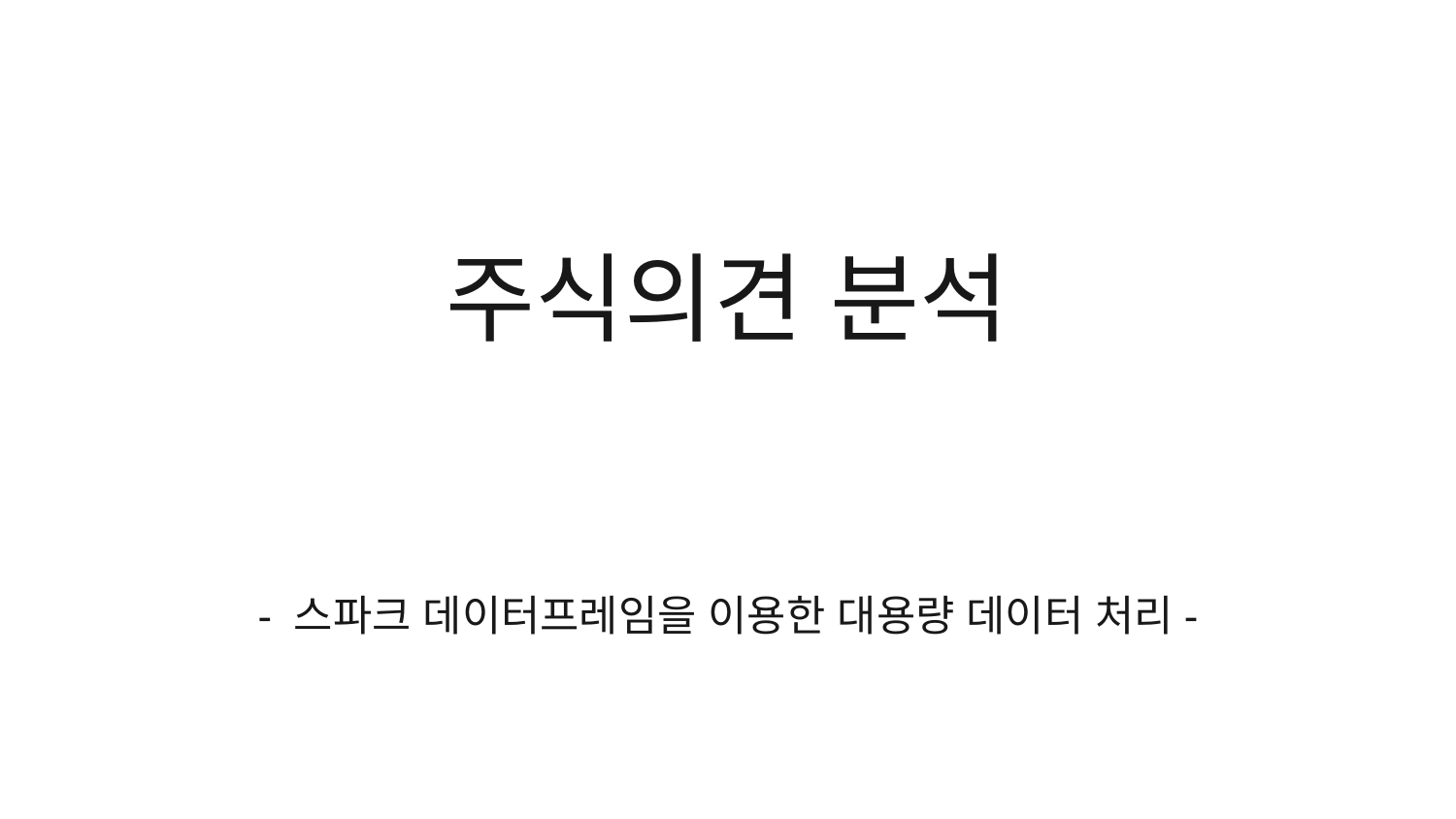

# 주식의견 분석
- 스파크 데이터프레임을 이용한 대용량 데이터 처리-